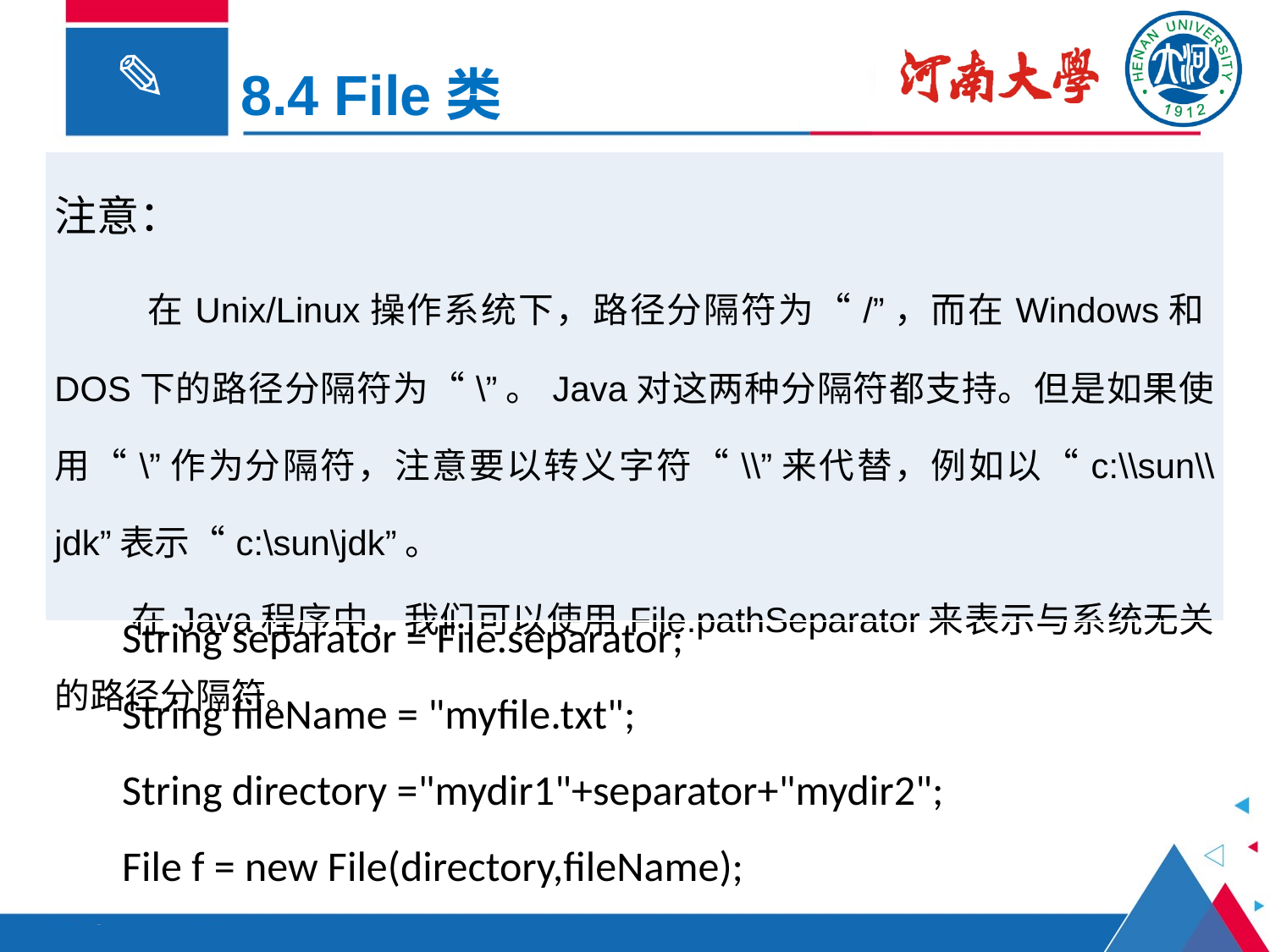

8.4 File类
| 注意： 在Unix/Linux操作系统下，路径分隔符为“/”，而在Windows和DOS下的路径分隔符为“\”。Java对这两种分隔符都支持。但是如果使用“\”作为分隔符，注意要以转义字符“\\”来代替，例如以“c:\\sun\\jdk”表示“c:\sun\jdk”。 在Java程序中，我们可以使用File.pathSeparator来表示与系统无关的路径分隔符。 |
| --- |
String separator = File.separator;
String fileName = "myfile.txt";
String directory ="mydir1"+separator+"mydir2";
File f = new File(directory,fileName);